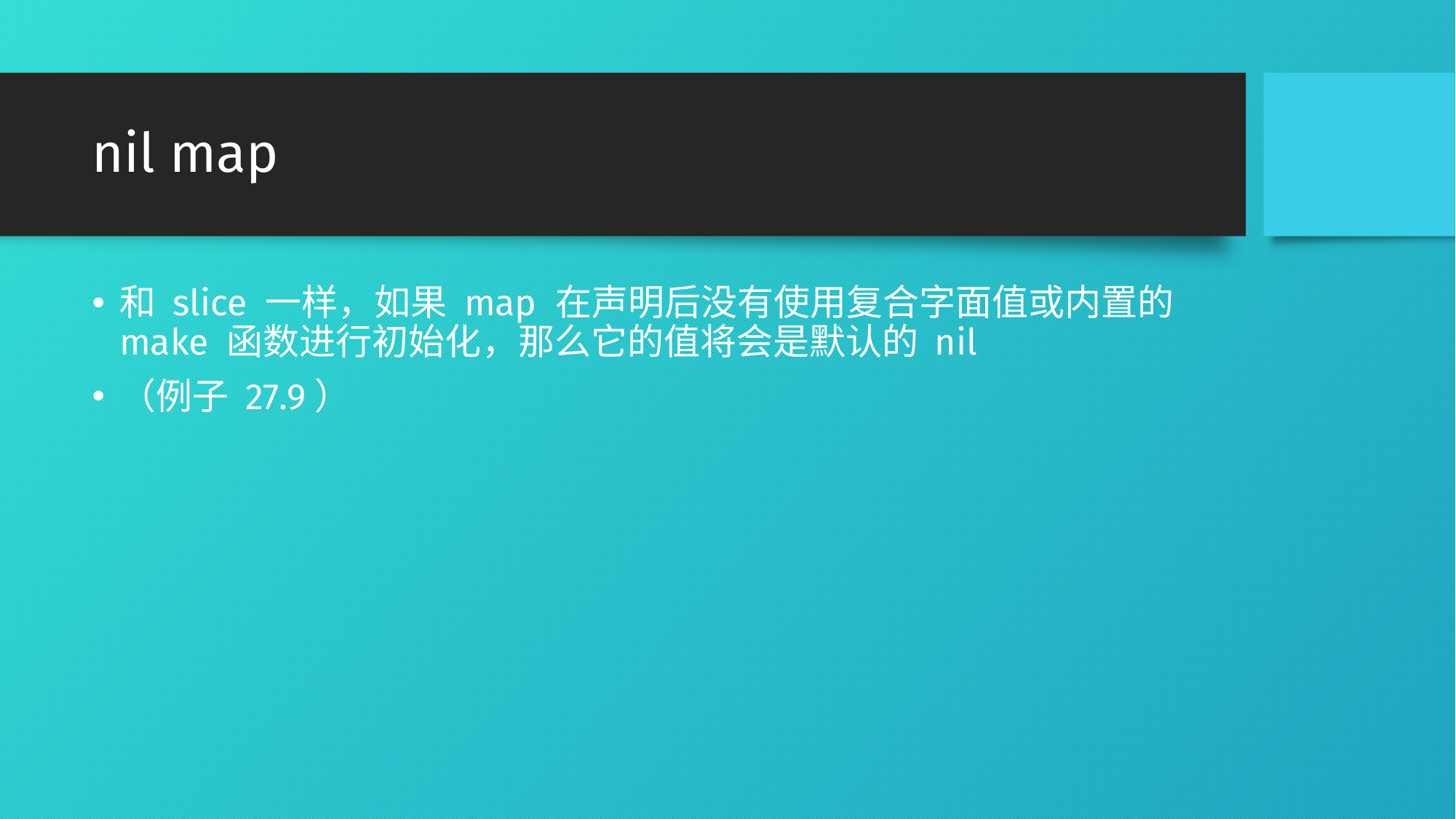

# nil map
和 slice 一样，如果 map 在声明后没有使用复合字面值或内置的 make 函数进行初始化，那么它的值将会是默认的 nil
（例子 27.9）